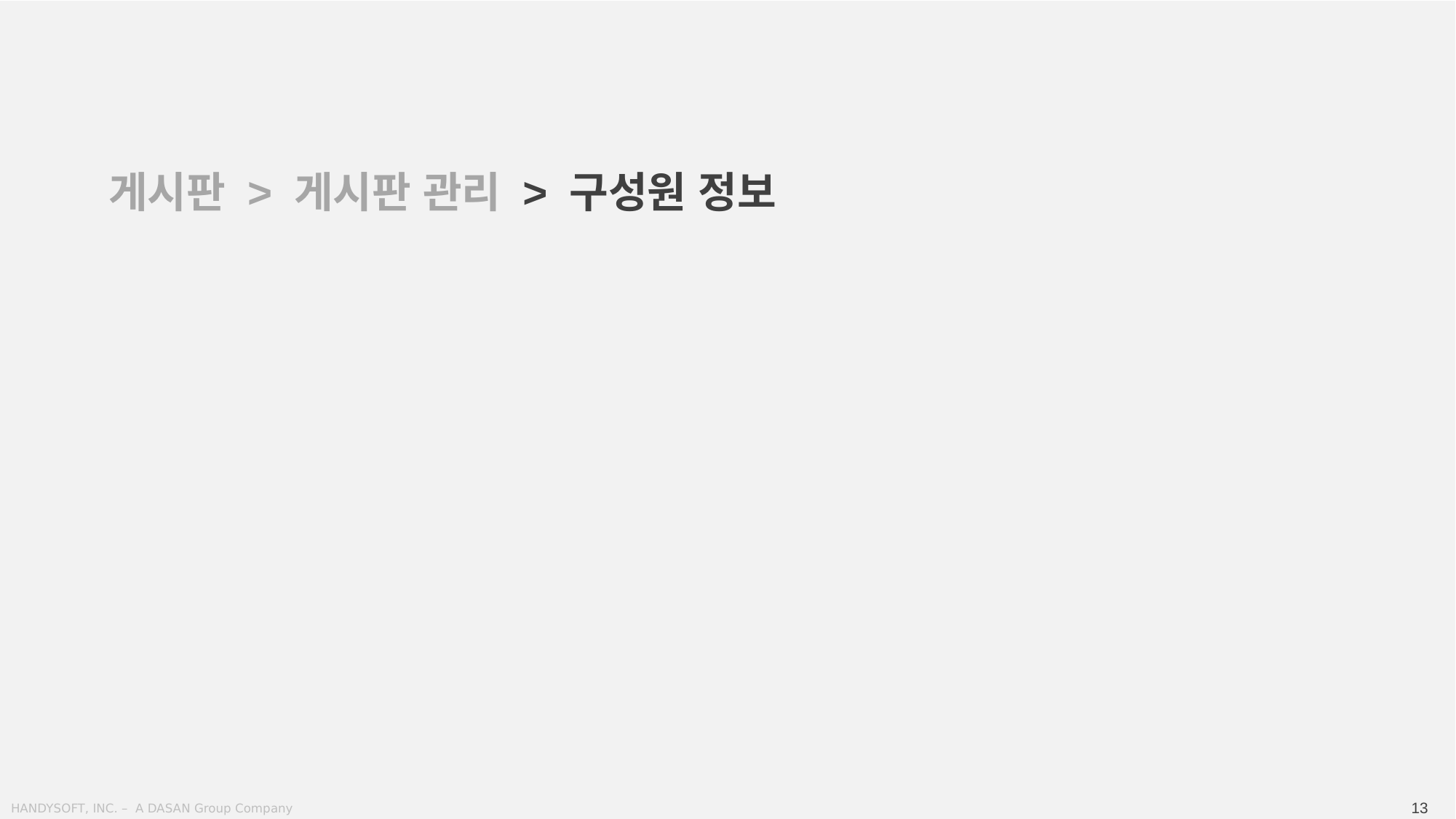

게시판 > 게시판 관리 > 구성원 정보